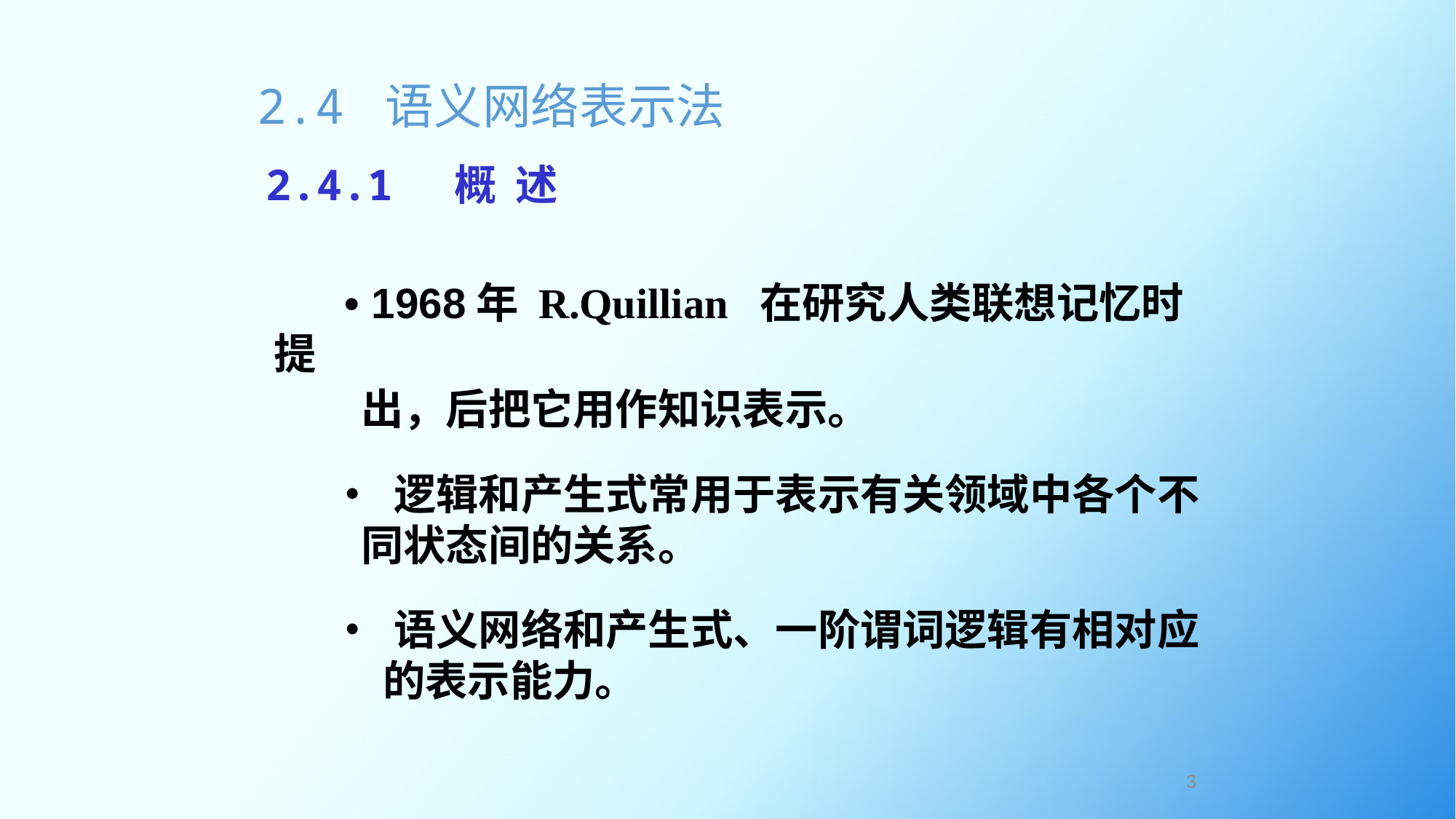

# 2.4 语义网络表示法
 2.4.1  概  述

      • 1968年 R.Quillian  在研究人类联想记忆时提
        出，后把它用作知识表示。
      • 逻辑和产生式常用于表示有关领域中各个不
        同状态间的关系。
      • 语义网络和产生式、一阶谓词逻辑有相对应	的表示能力。
3